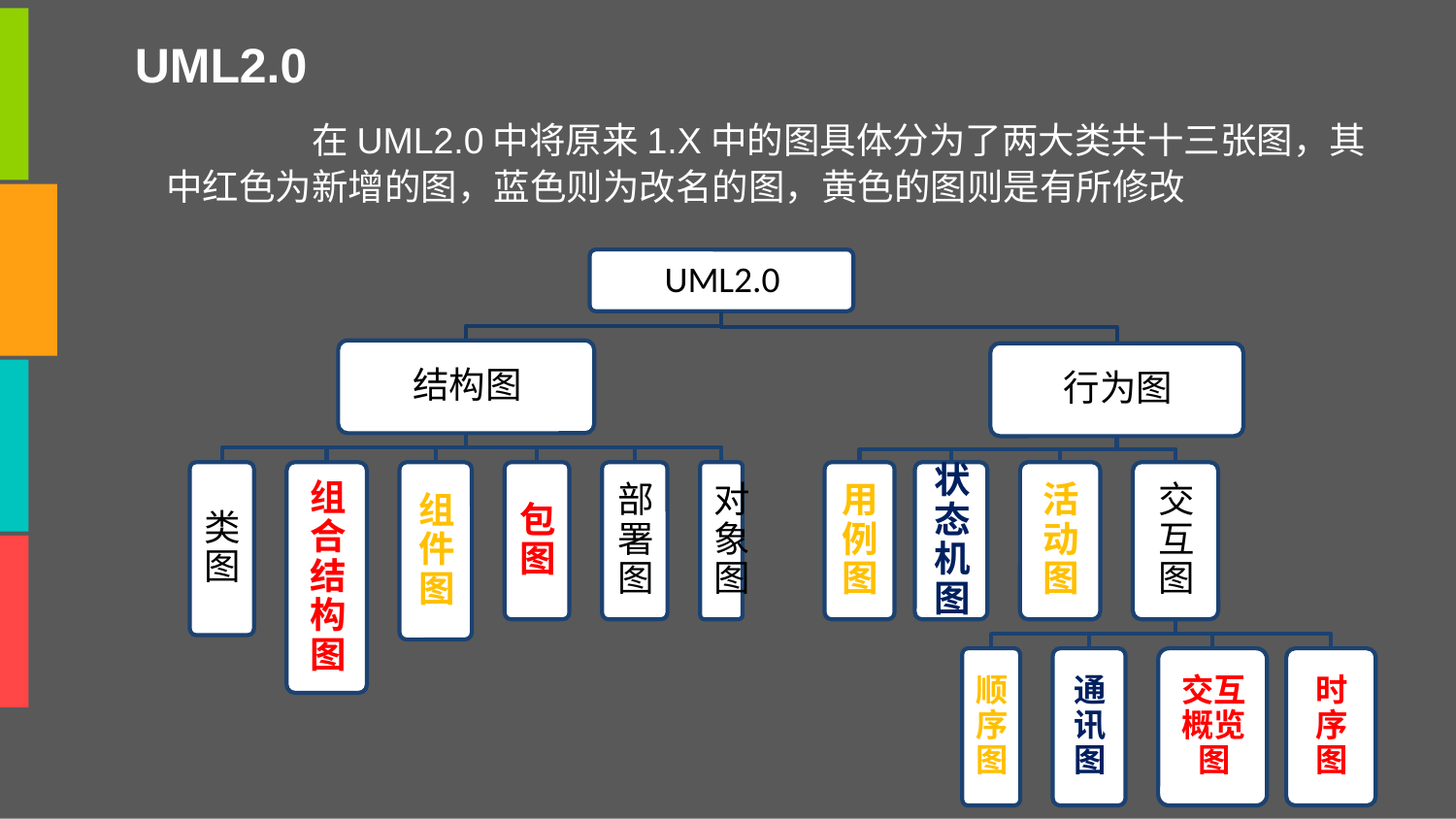

UML2.0
		在UML2.0中将原来1.X中的图具体分为了两大类共十三张图，其中红色为新增的图，蓝色则为改名的图，黄色的图则是有所修改
UML2.0
结构图
类图
组合结构图
组件图
包图
部署图
对象图
行为图
用例图
状态机图
活动图
交互图
顺序图
通讯图
交互概览图
时序图